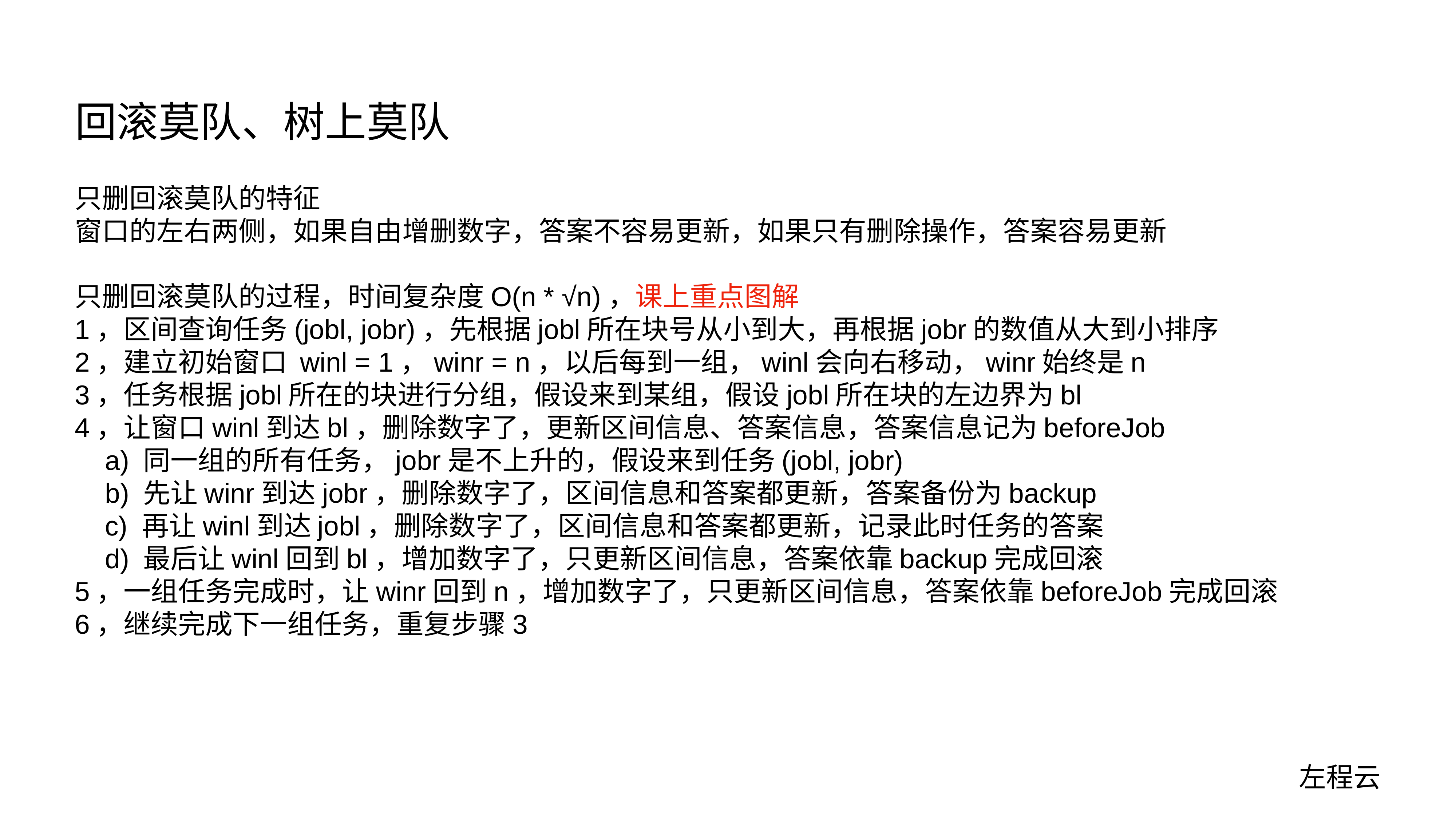

# 回滚莫队、树上莫队
只删回滚莫队的特征
窗口的左右两侧，如果自由增删数字，答案不容易更新，如果只有删除操作，答案容易更新

只删回滚莫队的过程，时间复杂度O(n * √n)，课上重点图解
1，区间查询任务(jobl, jobr)，先根据jobl所在块号从小到大，再根据jobr的数值从大到小排序
2，建立初始窗口 winl = 1，winr = n，以后每到一组，winl会向右移动，winr始终是n
3，任务根据jobl所在的块进行分组，假设来到某组，假设jobl所在块的左边界为bl
4，让窗口winl到达bl，删除数字了，更新区间信息、答案信息，答案信息记为beforeJob
    a) 同一组的所有任务，jobr是不上升的，假设来到任务(jobl, jobr)
    b) 先让winr到达jobr，删除数字了，区间信息和答案都更新，答案备份为backup
    c) 再让winl到达jobl，删除数字了，区间信息和答案都更新，记录此时任务的答案
    d) 最后让winl回到bl，增加数字了，只更新区间信息，答案依靠backup完成回滚
5，一组任务完成时，让winr回到n，增加数字了，只更新区间信息，答案依靠beforeJob完成回滚
6，继续完成下一组任务，重复步骤3
左程云